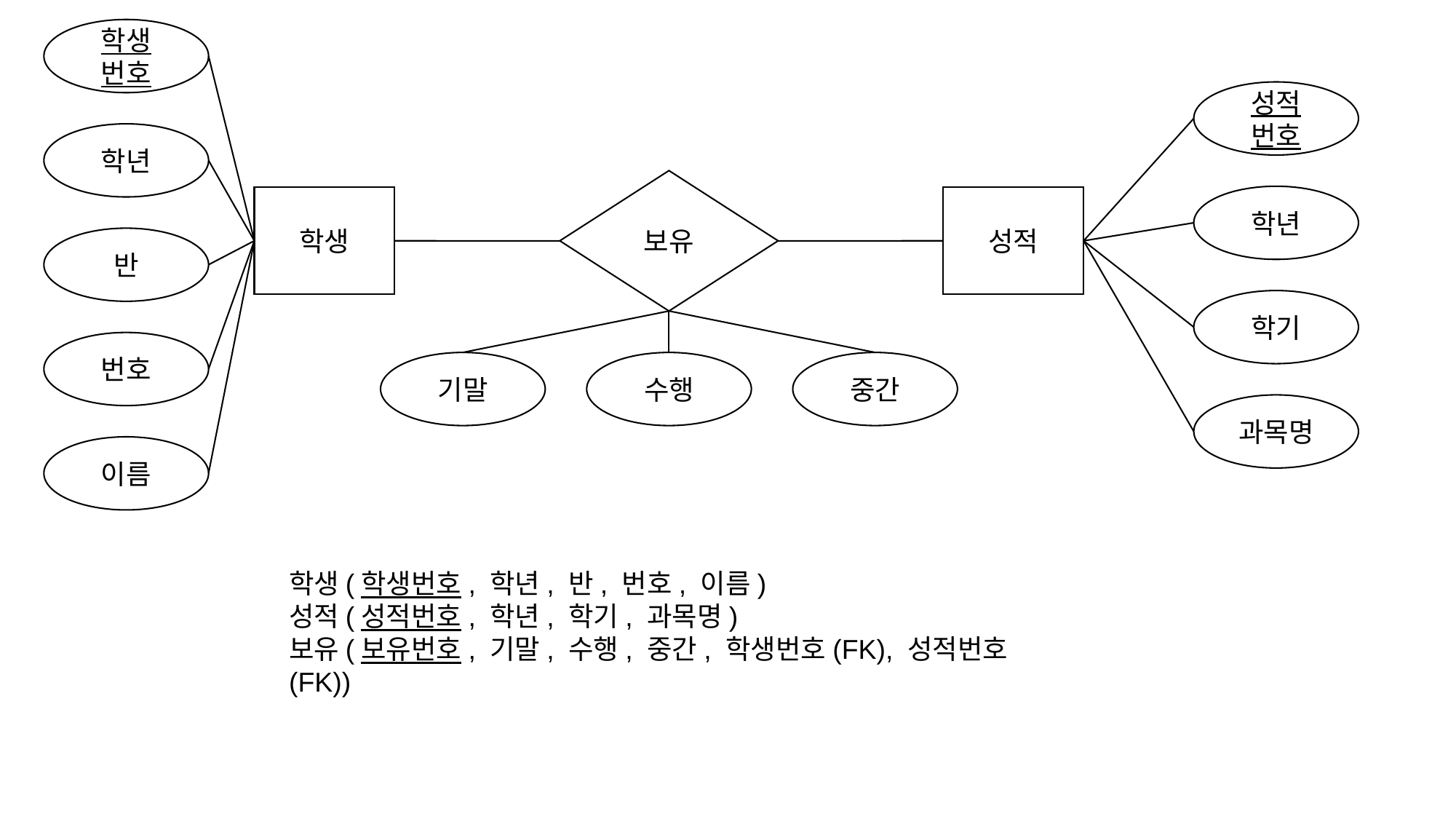

학생
번호
성적
번호
학년
보유
학년
학생
성적
반
학기
번호
기말
수행
중간
과목명
이름
학생(학생번호, 학년, 반, 번호, 이름)
성적(성적번호, 학년, 학기, 과목명)
보유(보유번호, 기말, 수행, 중간, 학생번호(FK), 성적번호(FK))